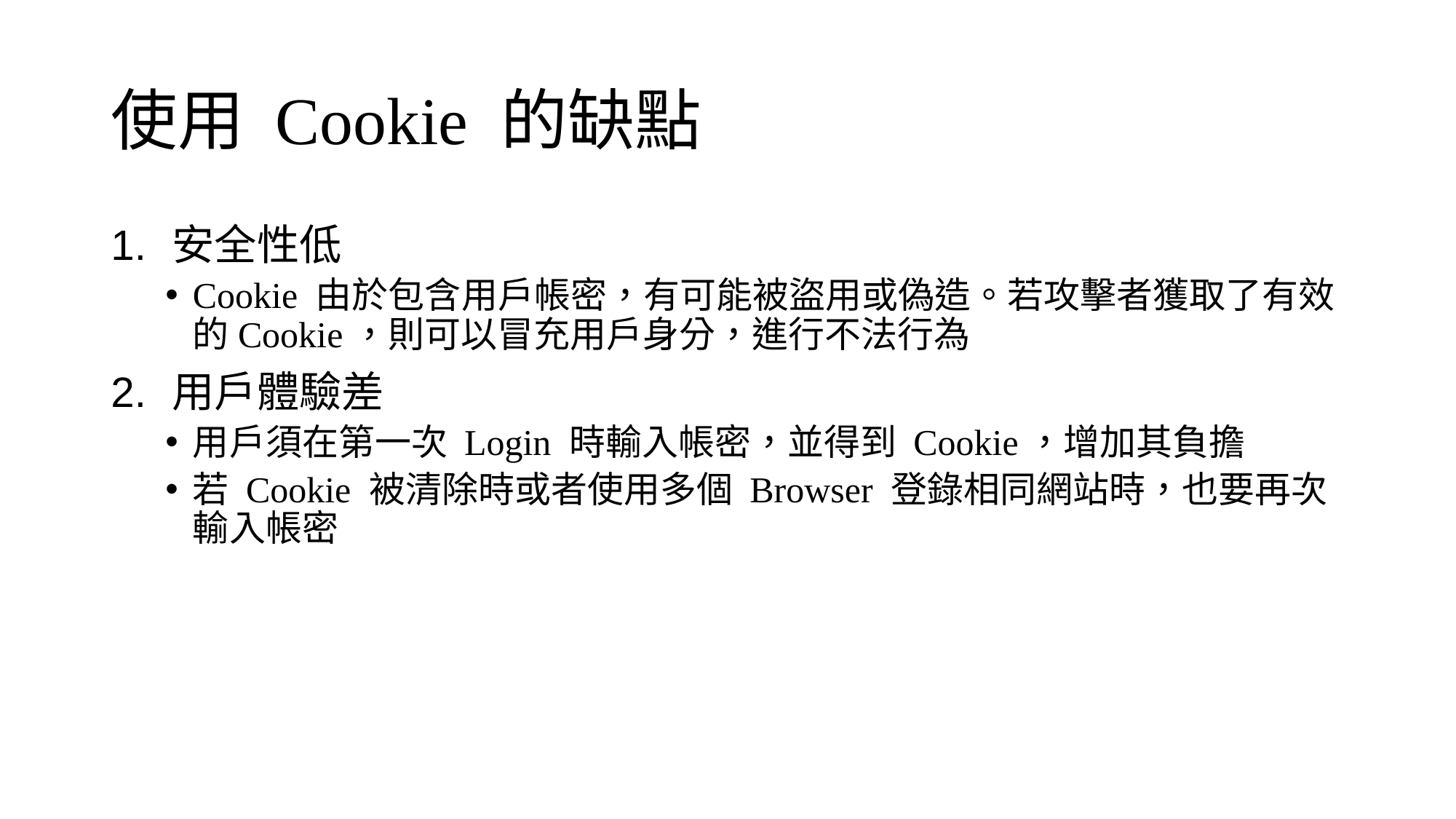

# 使用 Cookie 的缺點
安全性低
Cookie 由於包含用戶帳密，有可能被盜用或偽造。若攻擊者獲取了有效的Cookie，則可以冒充用戶身分，進行不法行為
用戶體驗差
用戶須在第一次 Login 時輸入帳密，並得到 Cookie，增加其負擔
若 Cookie 被清除時或者使用多個 Browser 登錄相同網站時，也要再次輸入帳密